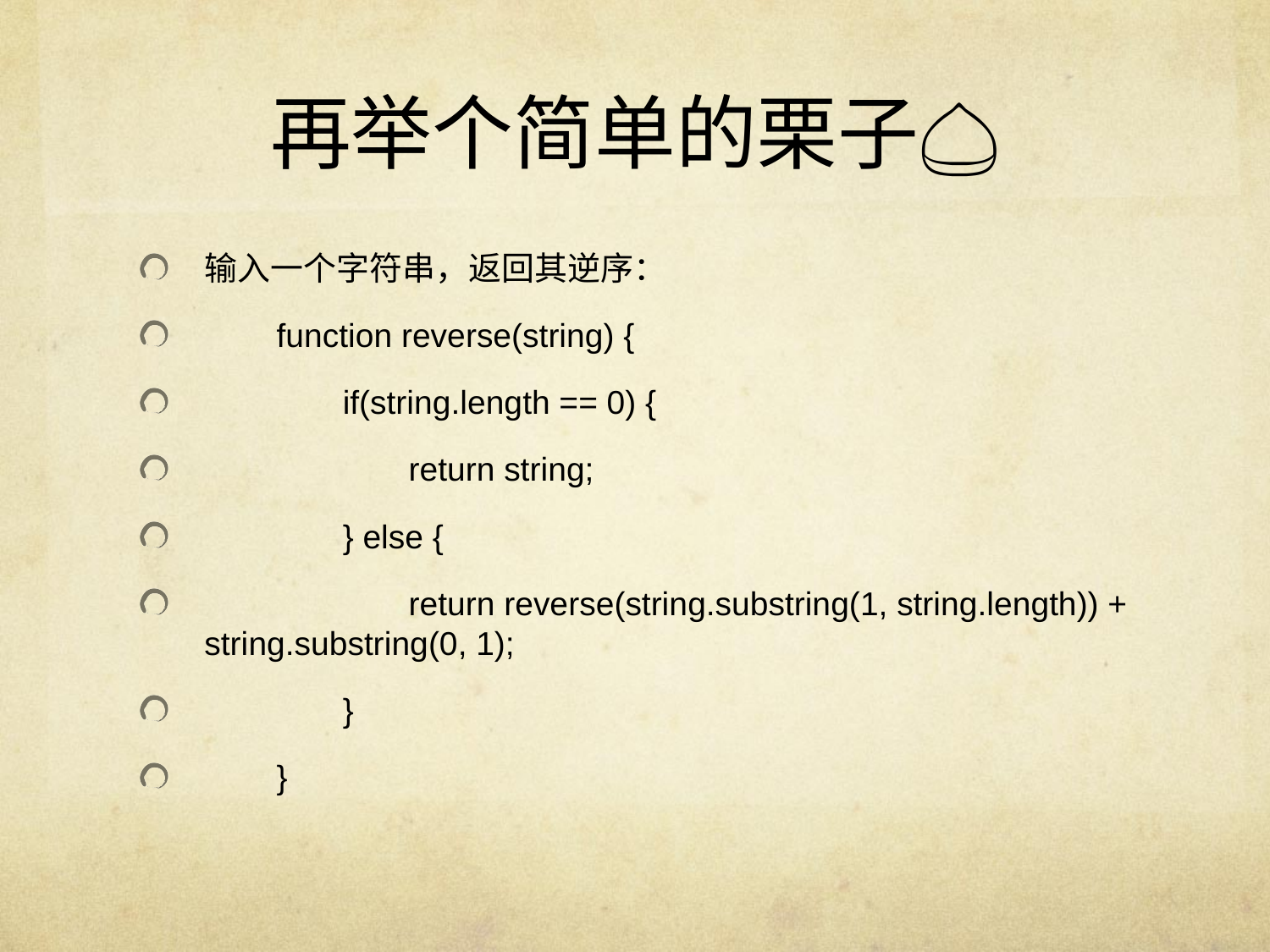

# 再举个简单的栗子🌰
输入一个字符串，返回其逆序：
　　function reverse(string) {
　　　　if(string.length == 0) {
　　　　　　return string;
　　　　} else {
　　　　　　return reverse(string.substring(1, string.length)) + string.substring(0, 1);
　　　　}
　　}